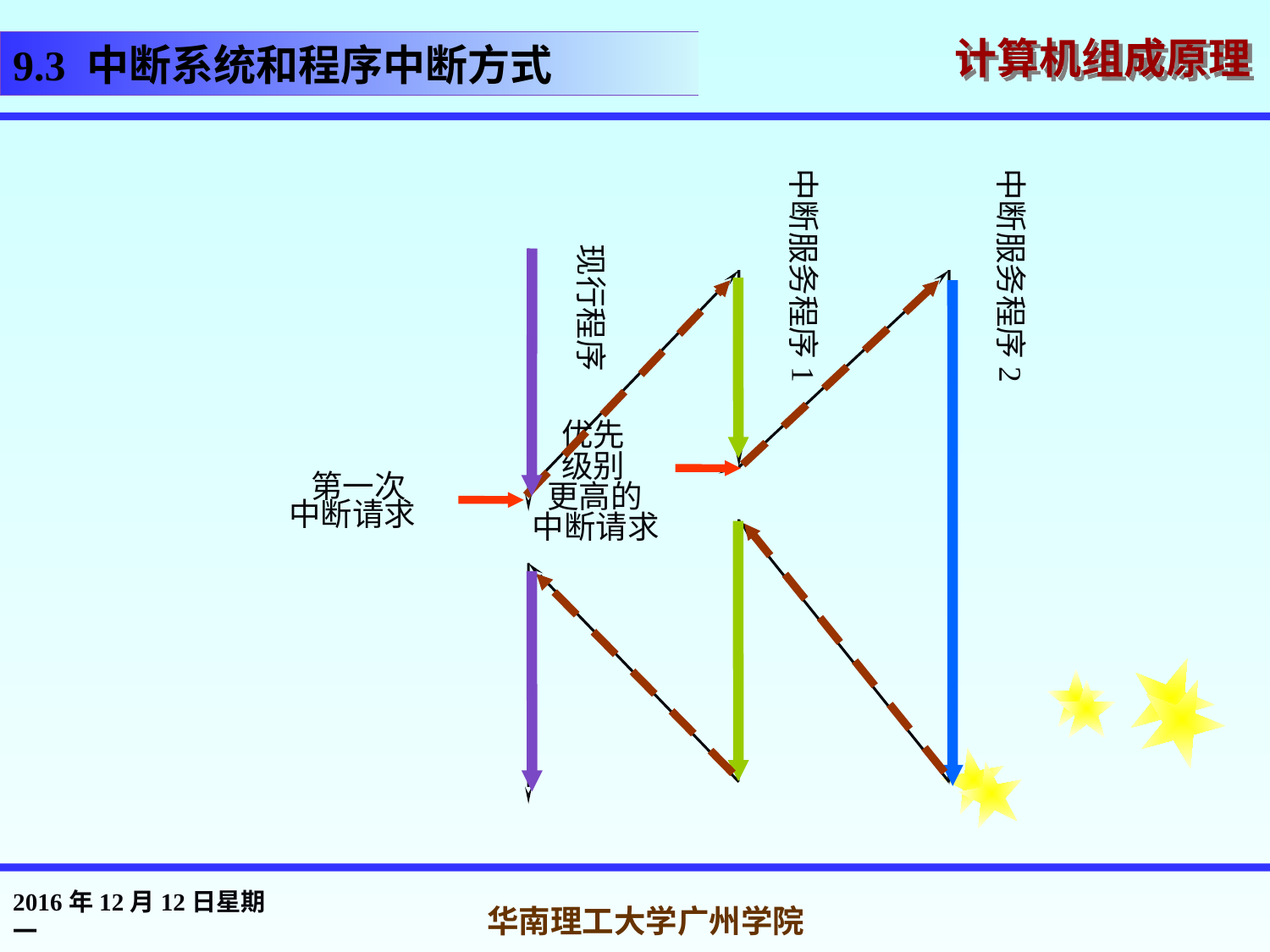

# 9.3 中断系统和程序中断方式
中断服务程序1
中断服务程序2
现行程序

     优先
     级别
   更高的
 中断请求
  第一次
中断请求

2016年12月12日星期一
华南理工大学广州学院